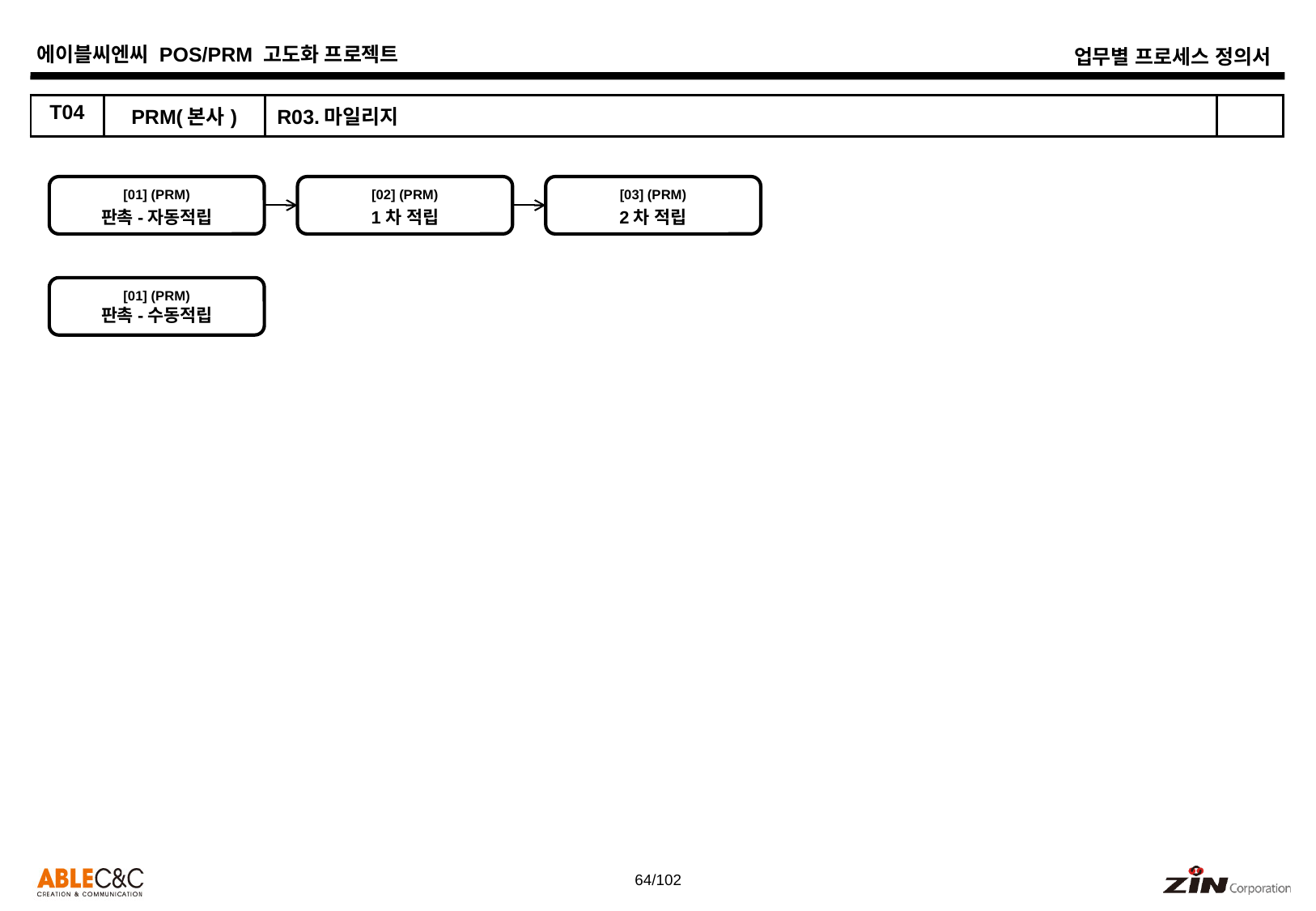

| T04 | PRM(본사) | R03.마일리지 |  |
| --- | --- | --- | --- |
[01] (PRM)
판촉-자동적립
[02] (PRM)
1차 적립
[03] (PRM)
2차 적립
[01] (PRM)
판촉-수동적립